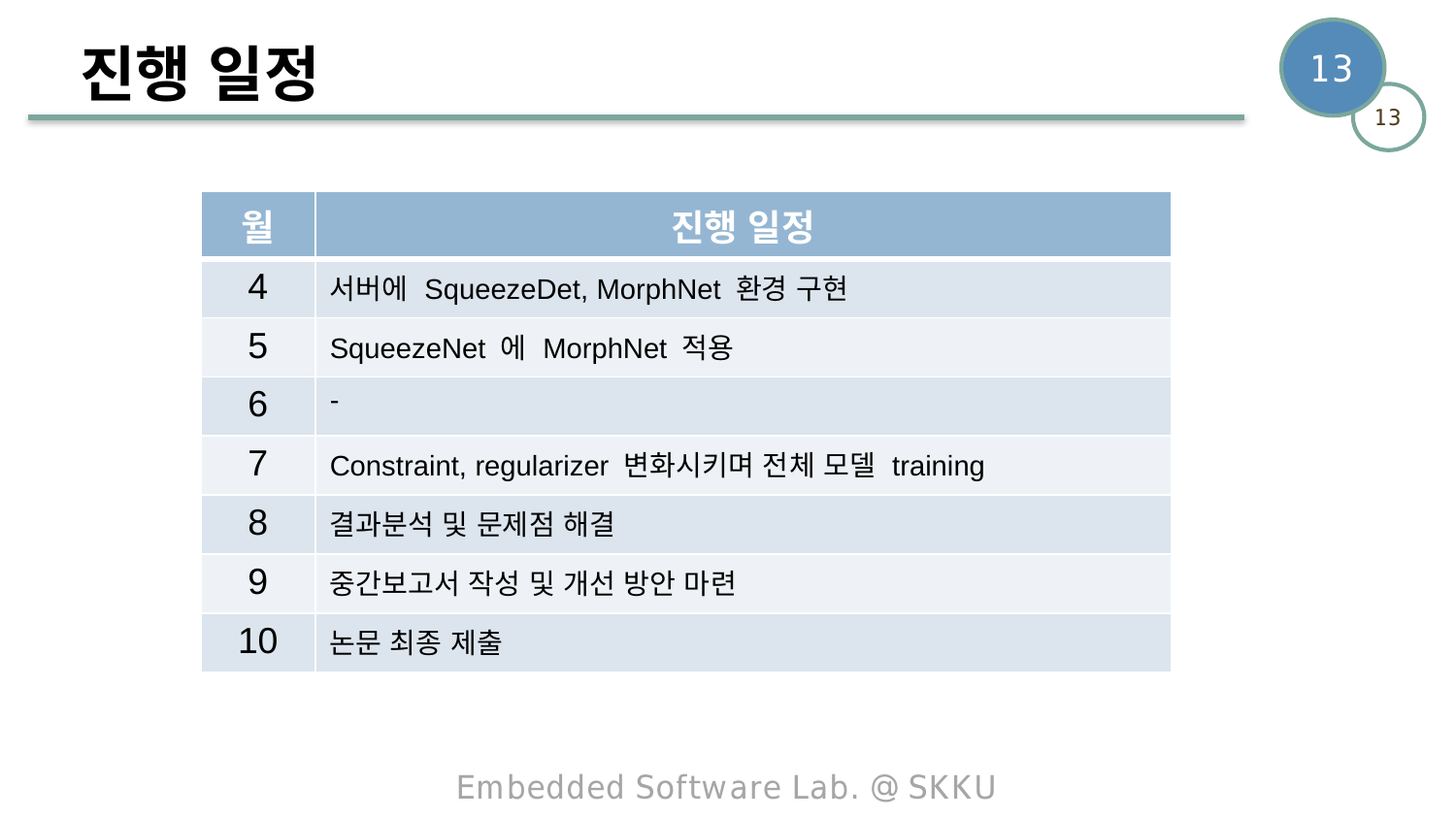

# 진행 일정
| 월 | 진행 일정 |
| --- | --- |
| 4 | 서버에 SqueezeDet, MorphNet 환경 구현 |
| 5 | SqueezeNet 에 MorphNet 적용 |
| 6 | - |
| 7 | Constraint, regularizer 변화시키며 전체 모델 training |
| 8 | 결과분석 및 문제점 해결 |
| 9 | 중간보고서 작성 및 개선 방안 마련 |
| 10 | 논문 최종 제출 |